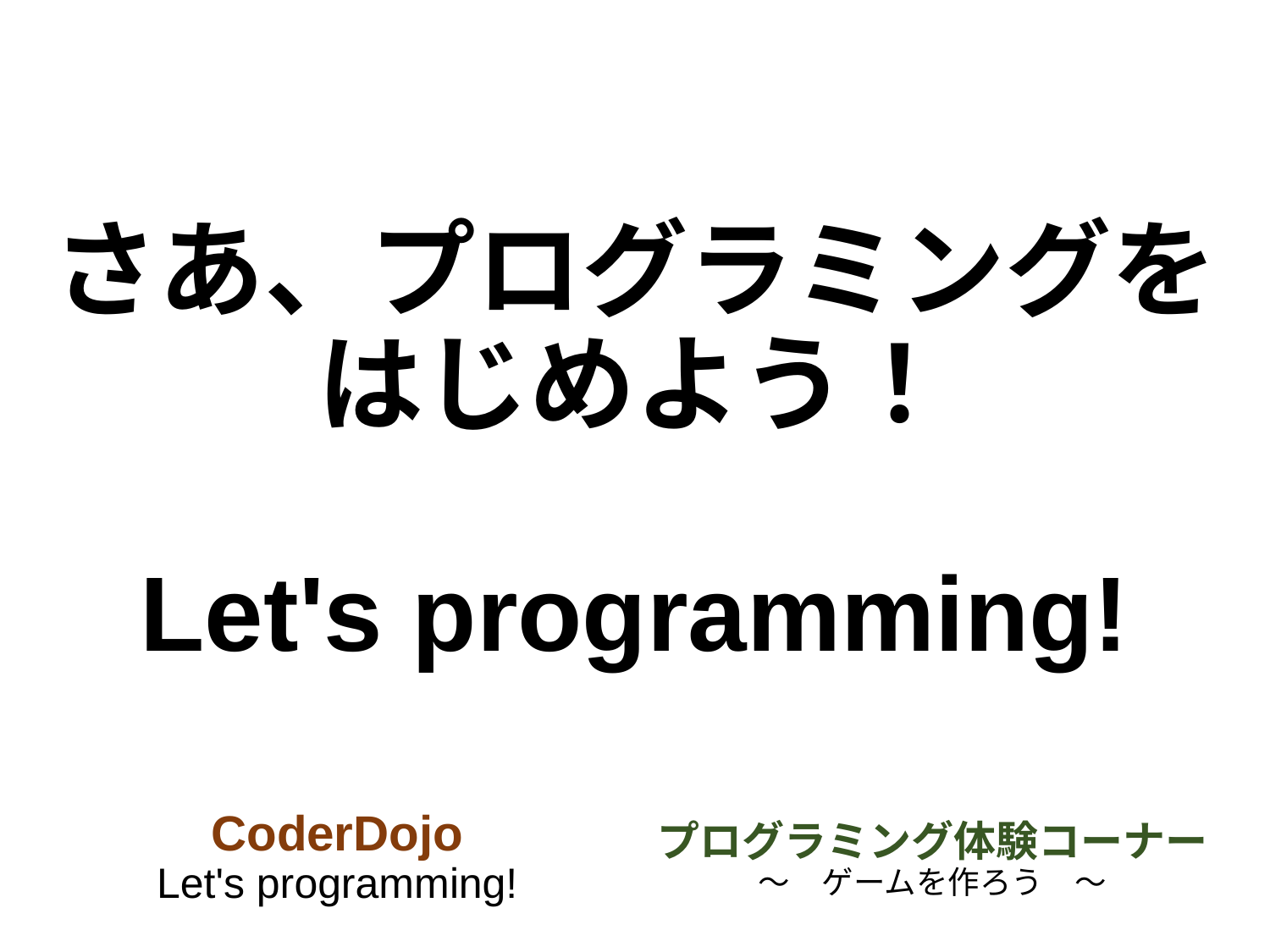

# さあ、プログラミングを はじめよう！ Let's programming!
CoderDojo
Let's programming!
プログラミング体験コーナー
～　ゲームを作ろう　～